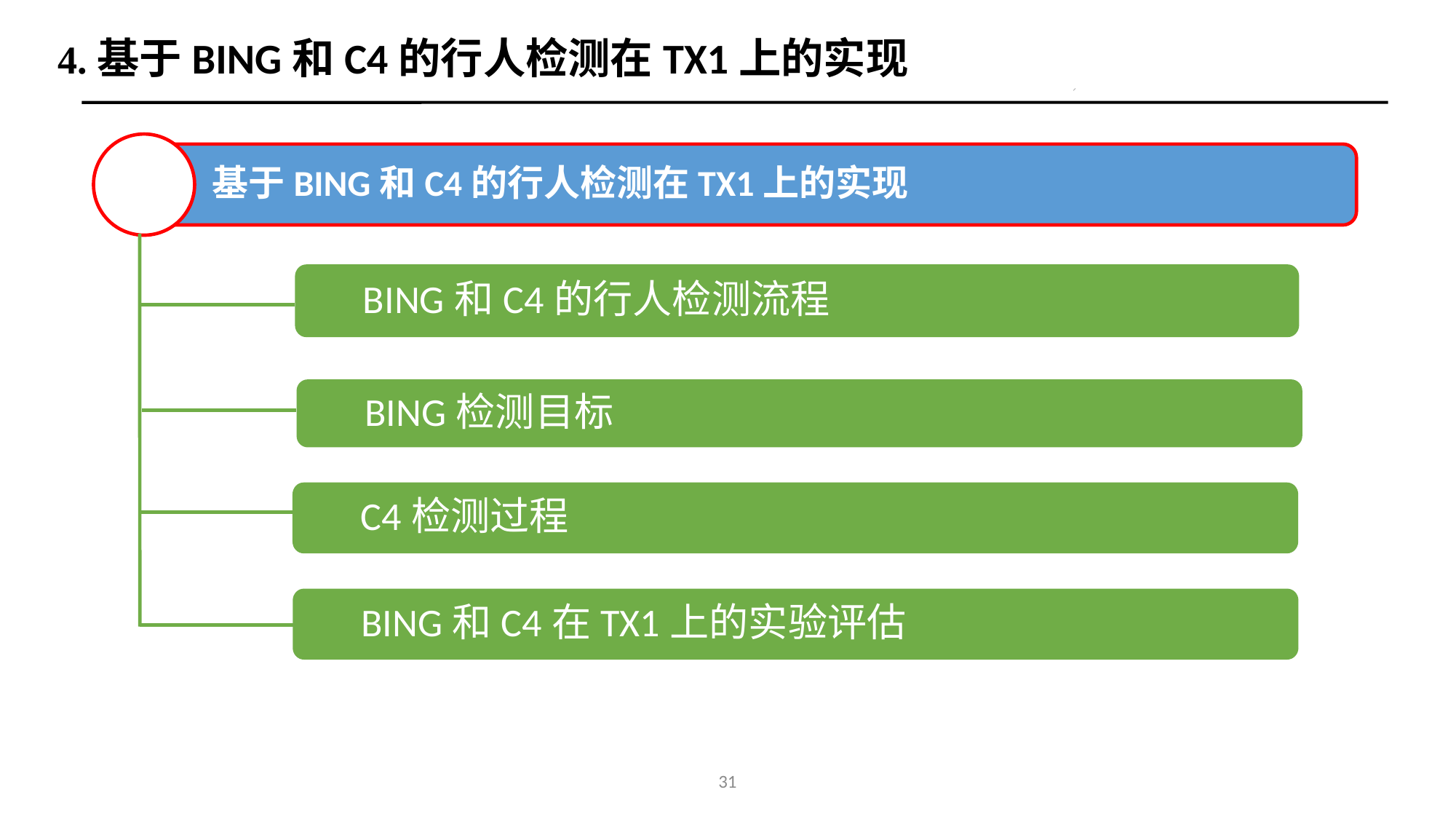

4.基于BING和C4的行人检测在TX1上的实现

基于BING和C4的行人检测在TX1上的实现
BING和C4的行人检测流程
BING检测目标
C4检测过程
BING和C4在TX1上的实验评估
31